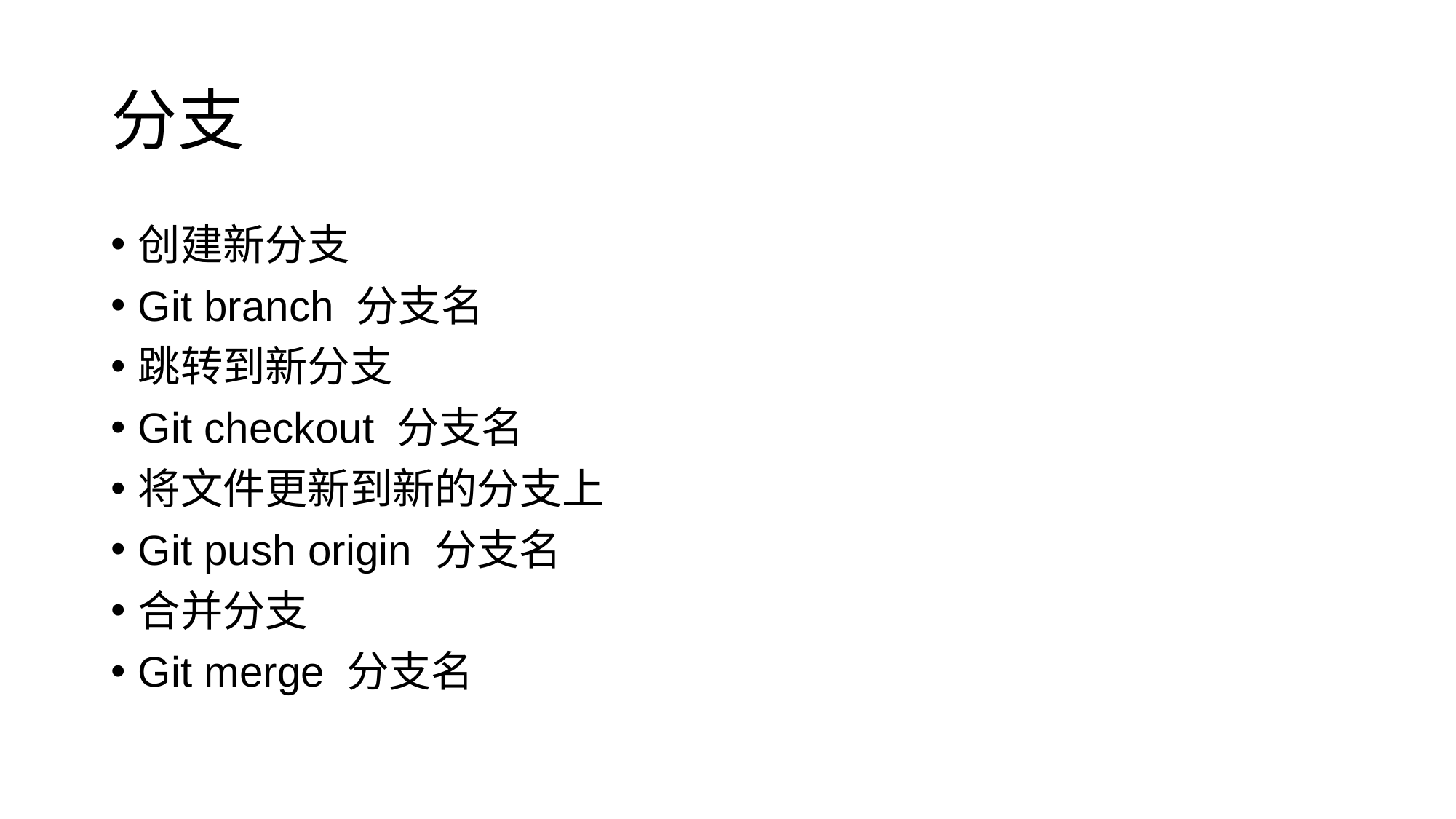

# 分支
创建新分支
Git branch 分支名
跳转到新分支
Git checkout 分支名
将文件更新到新的分支上
Git push origin 分支名
合并分支
Git merge 分支名